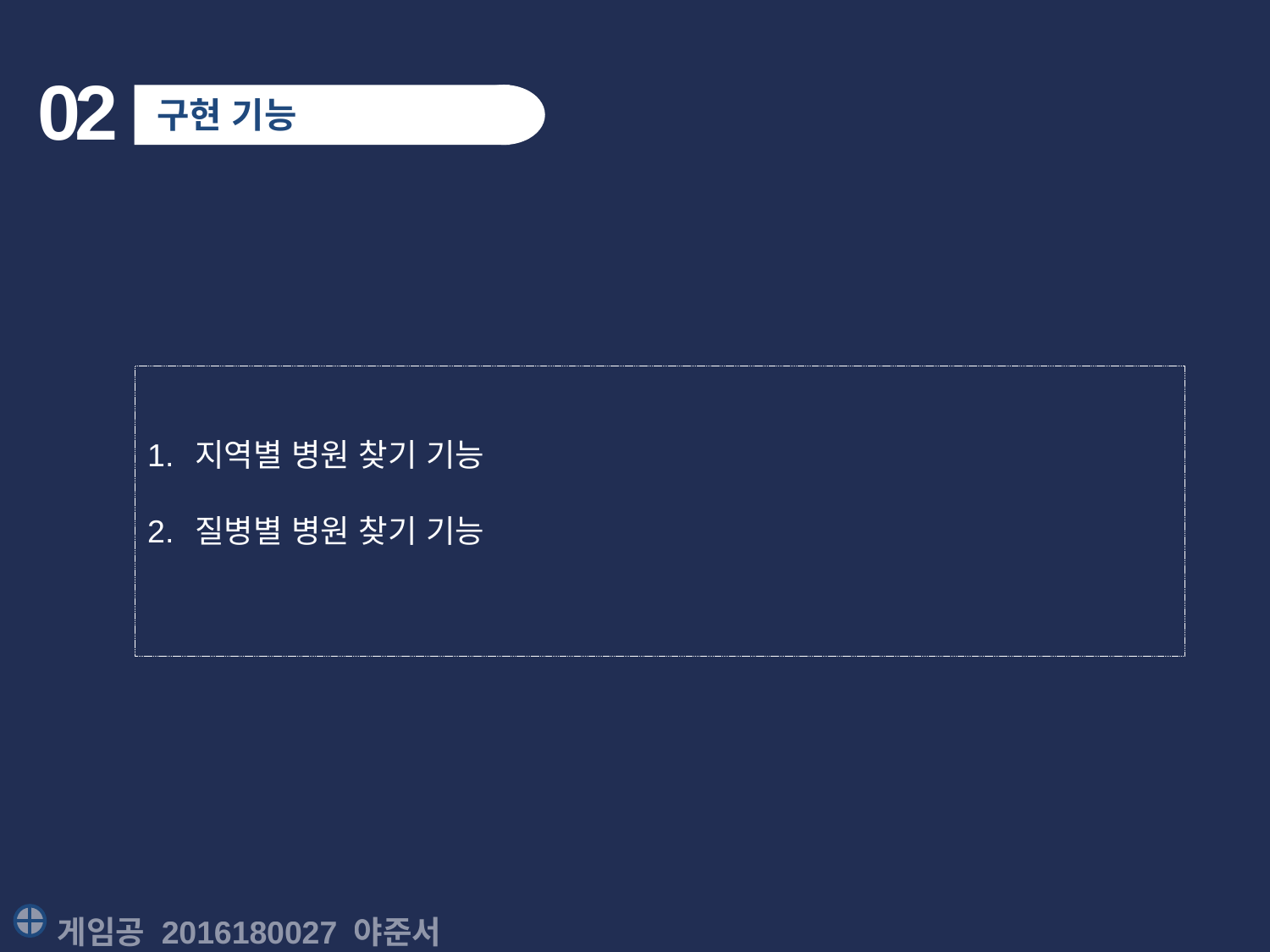

02

구현 기능
지역별 병원 찾기 기능

질병별 병원 찾기 기능

게임공 2016180027 야준서